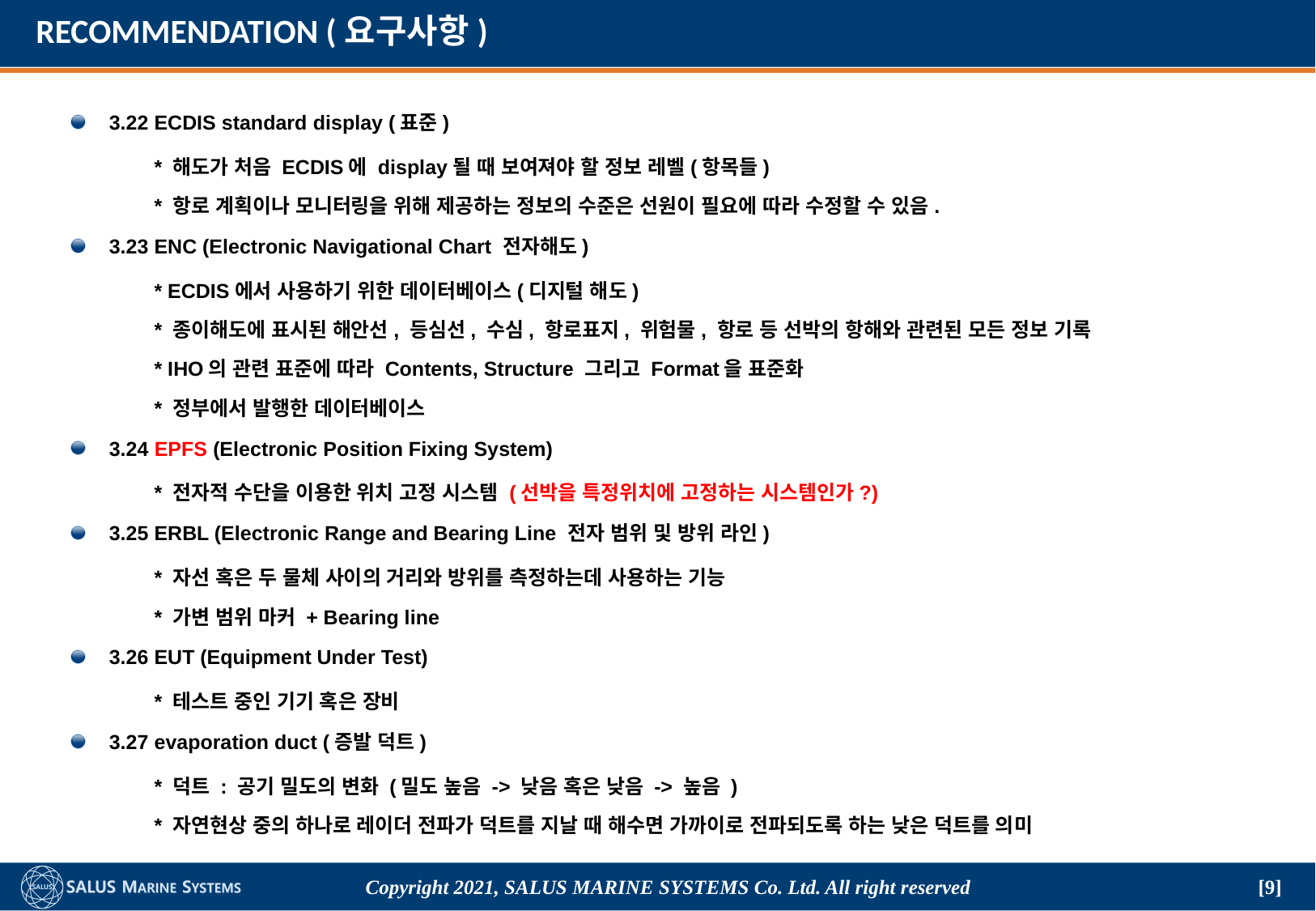

# RECOMMENDATION (요구사항)
3.22 ECDIS standard display (표준)
	* 해도가 처음 ECDIS에 display될 때 보여져야 할 정보 레벨(항목들)
	* 항로 계획이나 모니터링을 위해 제공하는 정보의 수준은 선원이 필요에 따라 수정할 수 있음.
3.23 ENC (Electronic Navigational Chart 전자해도)
	* ECDIS에서 사용하기 위한 데이터베이스(디지털 해도)
	* 종이해도에 표시된 해안선, 등심선, 수심, 항로표지, 위험물, 항로 등 선박의 항해와 관련된 모든 정보 기록
	* IHO의 관련 표준에 따라 Contents, Structure 그리고 Format을 표준화
	* 정부에서 발행한 데이터베이스
3.24 EPFS (Electronic Position Fixing System)
	* 전자적 수단을 이용한 위치 고정 시스템 (선박을 특정위치에 고정하는 시스템인가?)
3.25 ERBL (Electronic Range and Bearing Line 전자 범위 및 방위 라인)
	* 자선 혹은 두 물체 사이의 거리와 방위를 측정하는데 사용하는 기능
	* 가변 범위 마커 + Bearing line
3.26 EUT (Equipment Under Test)
	* 테스트 중인 기기 혹은 장비
3.27 evaporation duct (증발 덕트)
	* 덕트 : 공기 밀도의 변화 (밀도 높음 -> 낮음 혹은 낮음 -> 높음 )
	* 자연현상 중의 하나로 레이더 전파가 덕트를 지날 때 해수면 가까이로 전파되도록 하는 낮은 덕트를 의미
Copyright 2021, SALUS Marine Systems Co. Ltd. All right reserved
[9]